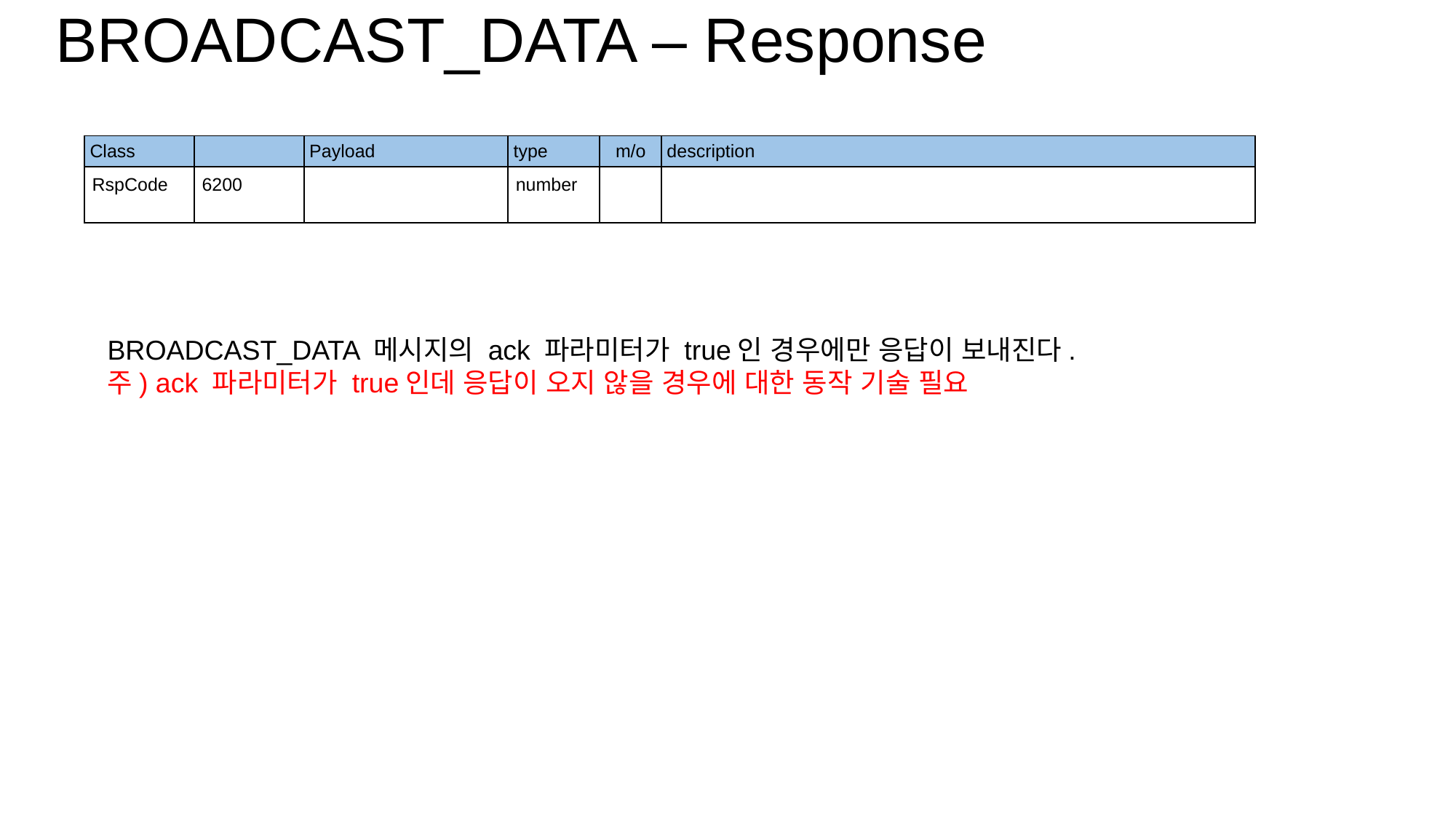

# BROADCAST_DATA – Response
| Class |  | Payload | type | m/o | description |
| --- | --- | --- | --- | --- | --- |
| RspCode | 6200 |  | number |  |  |

BROADCAST_DATA 메시지의 ack 파라미터가 true인 경우에만 응답이 보내진다.
주) ack 파라미터가 true인데 응답이 오지 않을 경우에 대한 동작 기술 필요